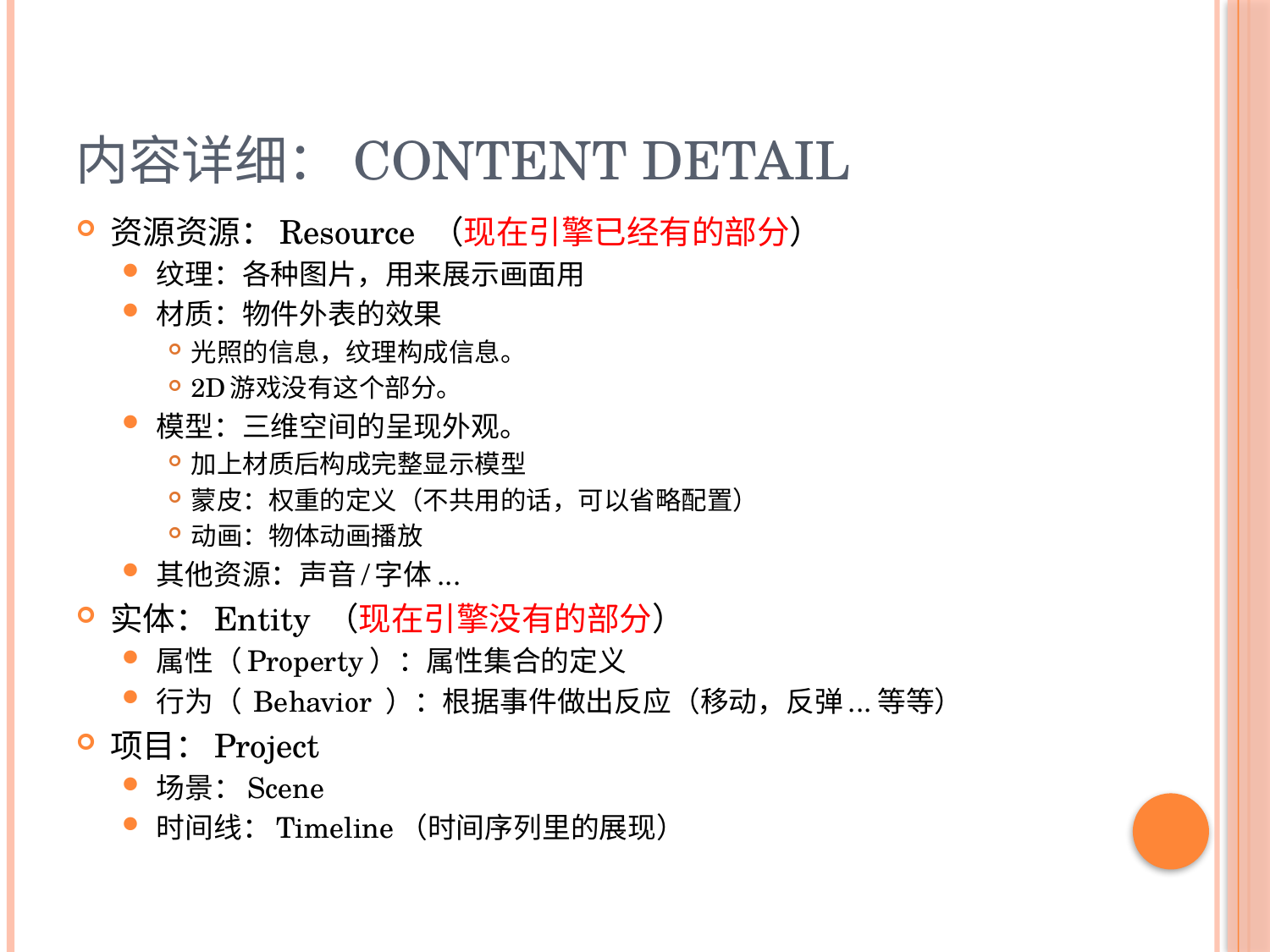

# 内容详细：Content Detail
资源资源：Resource （现在引擎已经有的部分）
纹理：各种图片，用来展示画面用
材质：物件外表的效果
光照的信息，纹理构成信息。
2D游戏没有这个部分。
模型：三维空间的呈现外观。
加上材质后构成完整显示模型
蒙皮：权重的定义（不共用的话，可以省略配置）
动画：物体动画播放
其他资源：声音/字体...
实体：Entity （现在引擎没有的部分）
属性（Property）：属性集合的定义
行为（ Behavior ）：根据事件做出反应（移动，反弹...等等）
项目：Project
场景：Scene
时间线：Timeline（时间序列里的展现）